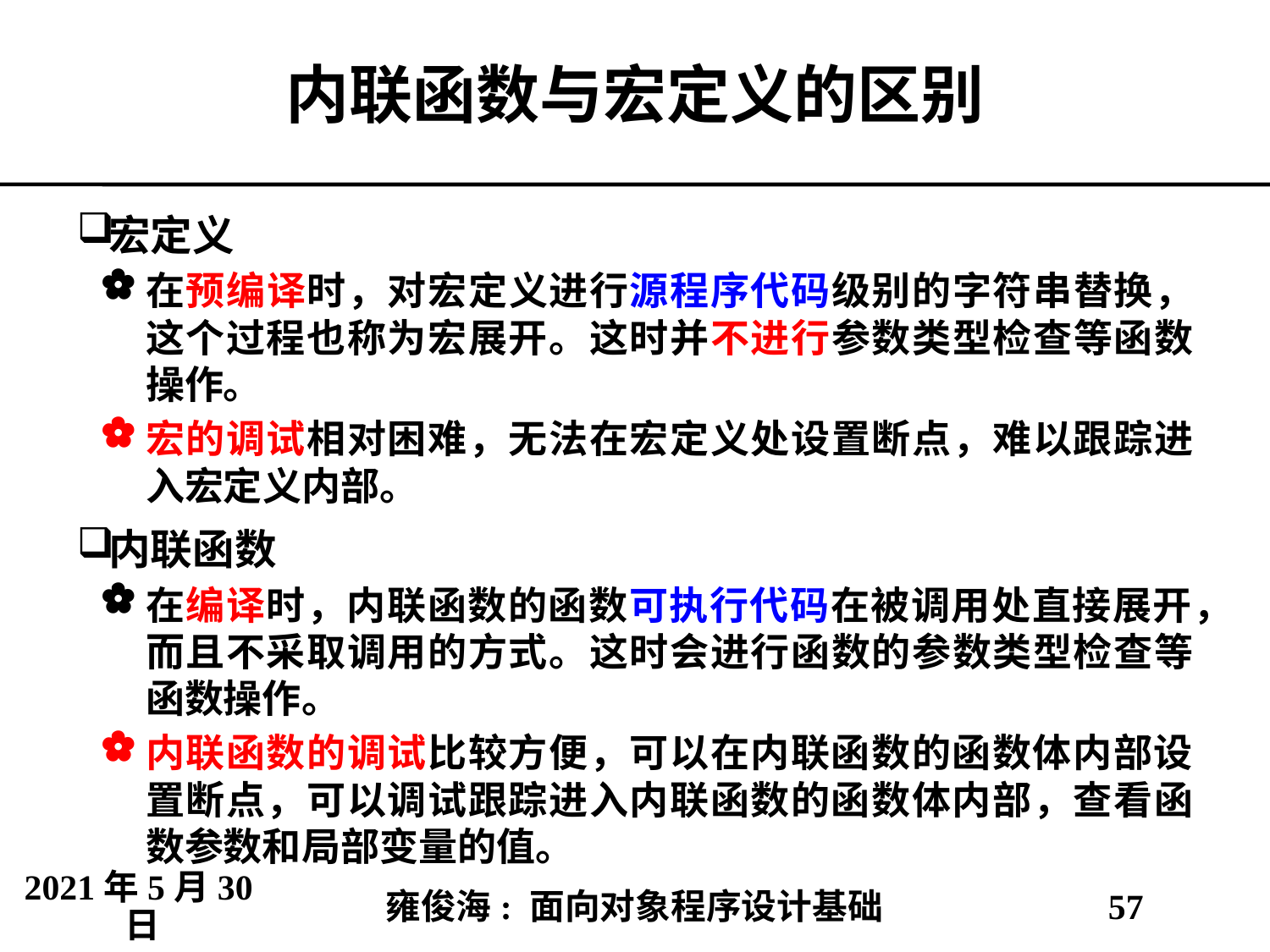

# 内联函数与宏定义的区别

宏定义
在预编译时，对宏定义进行源程序代码级别的字符串替换，这个过程也称为宏展开。这时并不进行参数类型检查等函数操作。
宏的调试相对困难，无法在宏定义处设置断点，难以跟踪进入宏定义内部。
内联函数
在编译时，内联函数的函数可执行代码在被调用处直接展开，而且不采取调用的方式。这时会进行函数的参数类型检查等函数操作。
内联函数的调试比较方便，可以在内联函数的函数体内部设置断点，可以调试跟踪进入内联函数的函数体内部，查看函数参数和局部变量的值。

2021年5月30日
雍俊海: 面向对象程序设计基础
57